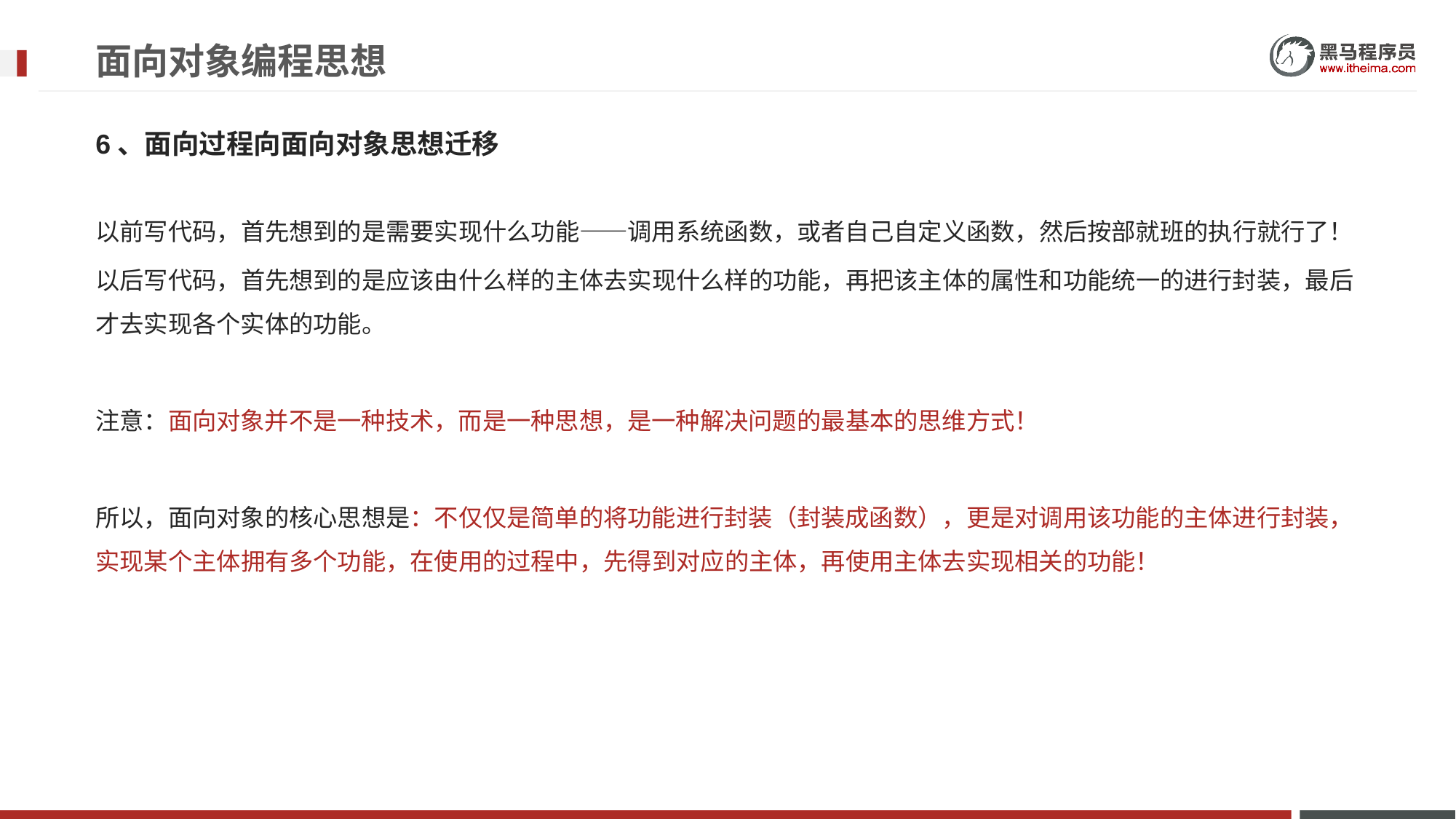

# 面向对象编程思想
6、面向过程向面向对象思想迁移
以前写代码，首先想到的是需要实现什么功能——调用系统函数，或者自己自定义函数，然后按部就班的执行就行了！
以后写代码，首先想到的是应该由什么样的主体去实现什么样的功能，再把该主体的属性和功能统一的进行封装，最后才去实现各个实体的功能。

注意：面向对象并不是一种技术，而是一种思想，是一种解决问题的最基本的思维方式！

所以，面向对象的核心思想是：不仅仅是简单的将功能进行封装（封装成函数），更是对调用该功能的主体进行封装，实现某个主体拥有多个功能，在使用的过程中，先得到对应的主体，再使用主体去实现相关的功能！